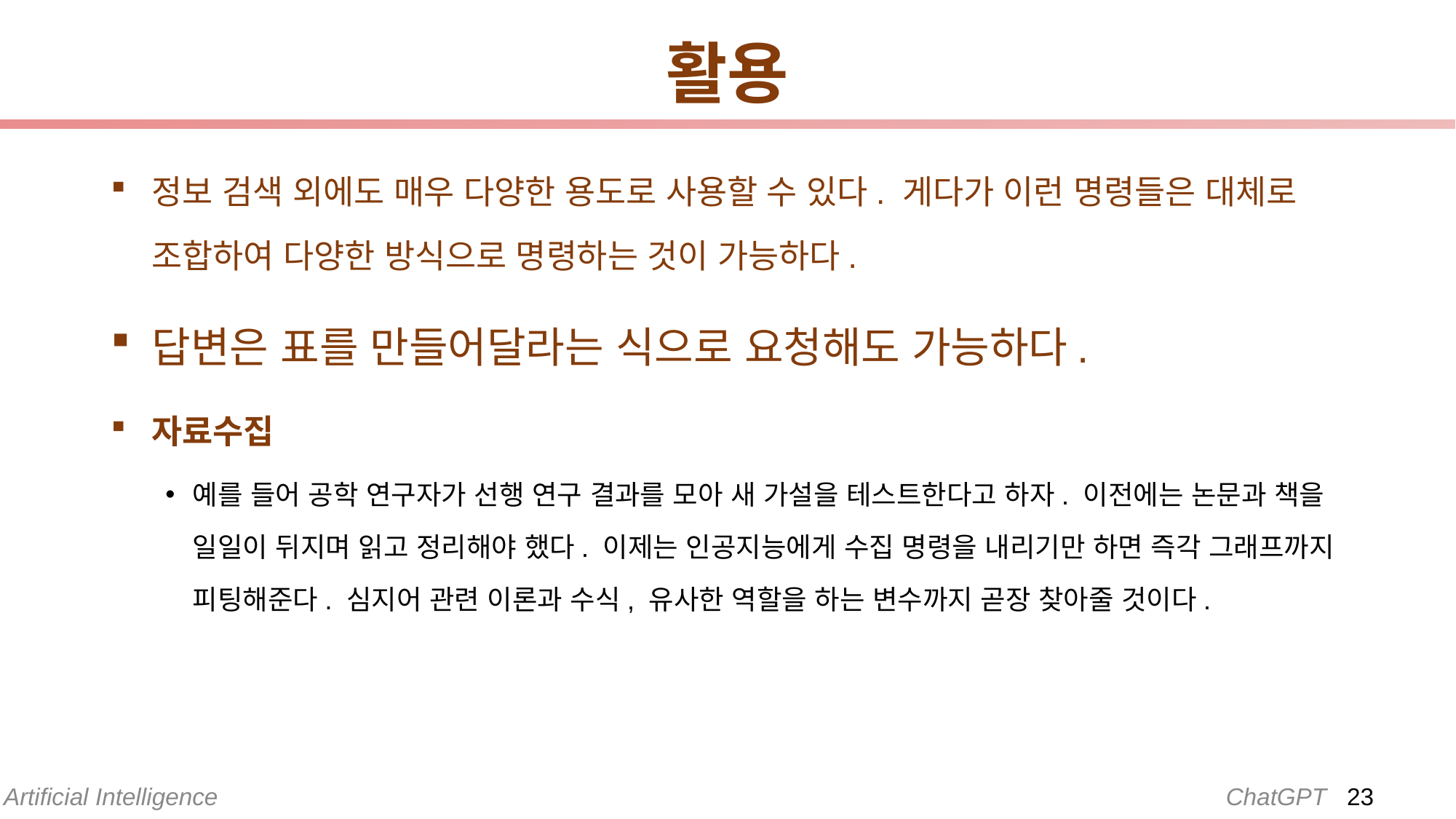

# 활용
정보 검색 외에도 매우 다양한 용도로 사용할 수 있다. 게다가 이런 명령들은 대체로 조합하여 다양한 방식으로 명령하는 것이 가능하다.
답변은 표를 만들어달라는 식으로 요청해도 가능하다.
자료수집
예를 들어 공학 연구자가 선행 연구 결과를 모아 새 가설을 테스트한다고 하자. 이전에는 논문과 책을 일일이 뒤지며 읽고 정리해야 했다. 이제는 인공지능에게 수집 명령을 내리기만 하면 즉각 그래프까지 피팅해준다. 심지어 관련 이론과 수식, 유사한 역할을 하는 변수까지 곧장 찾아줄 것이다.